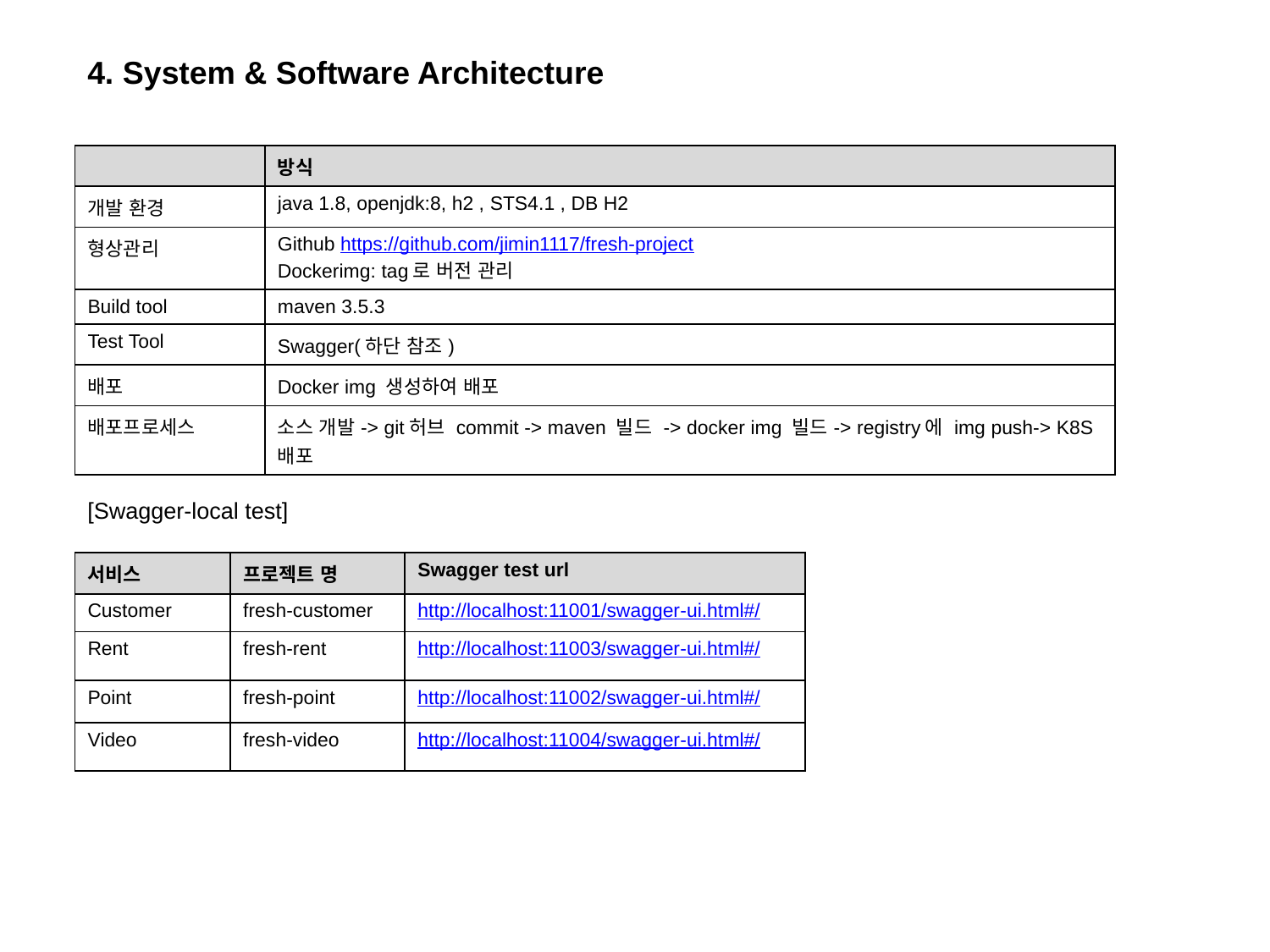

4. System & Software Architecture
|  | 방식 |
| --- | --- |
| 개발 환경 | java 1.8, openjdk:8, h2 , STS4.1 , DB H2 |
| 형상관리 | Github https://github.com/jimin1117/fresh-project Dockerimg: tag로 버전 관리 |
| Build tool | maven 3.5.3 |
| Test Tool | Swagger(하단 참조) |
| 배포 | Docker img 생성하여 배포 |
| 배포프로세스 | 소스 개발-> git허브 commit -> maven 빌드 -> docker img 빌드-> registry에 img push-> K8S배포 |
[Swagger-local test]
| 서비스 | 프로젝트 명 | Swagger test url |
| --- | --- | --- |
| Customer | fresh-customer | http://localhost:11001/swagger-ui.html#/ |
| Rent | fresh-rent | http://localhost:11003/swagger-ui.html#/ |
| Point | fresh-point | http://localhost:11002/swagger-ui.html#/ |
| Video | fresh-video | http://localhost:11004/swagger-ui.html#/ |